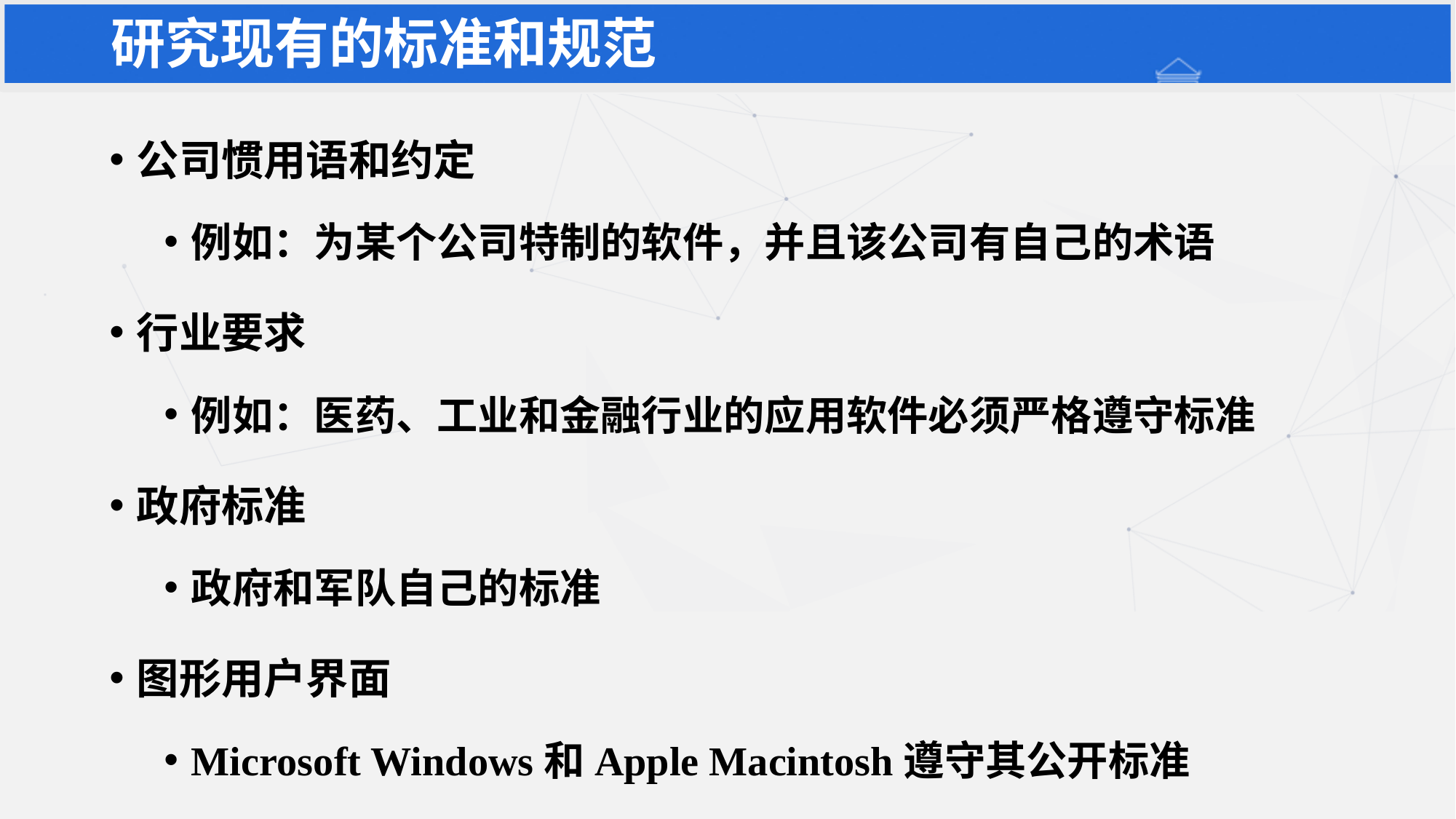

# 研究现有的标准和规范
公司惯用语和约定
例如：为某个公司特制的软件，并且该公司有自己的术语
行业要求
例如：医药、工业和金融行业的应用软件必须严格遵守标准
政府标准
政府和军队自己的标准
图形用户界面
Microsoft Windows和Apple Macintosh遵守其公开标准